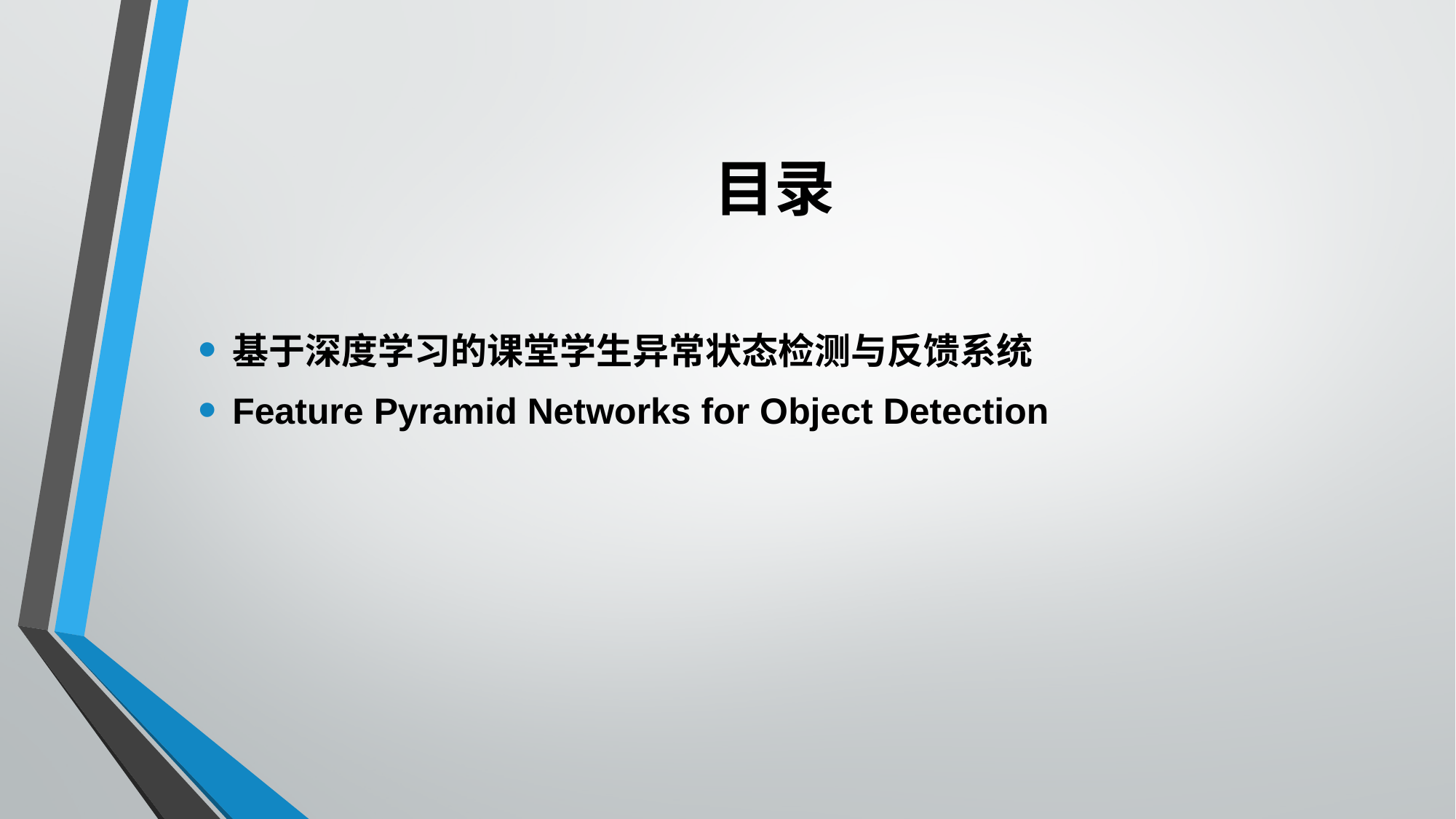

# 目录
基于深度学习的课堂学生异常状态检测与反馈系统
Feature Pyramid Networks for Object Detection